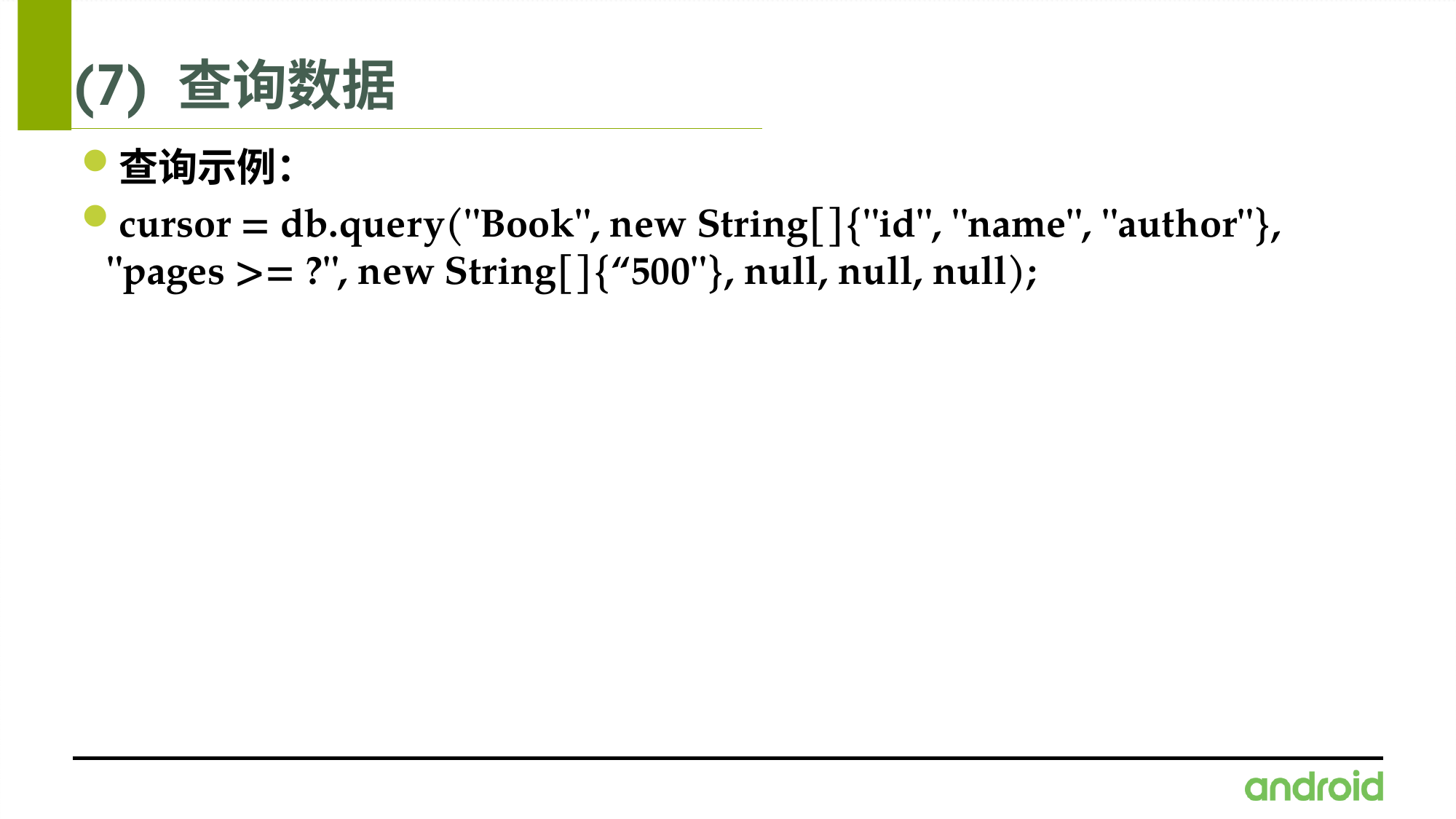

# (7) 查询数据
查询示例：
cursor = db.query("Book", new String[]{"id", "name", "author"}, "pages >= ?", new String[]{“500"}, null, null, null);